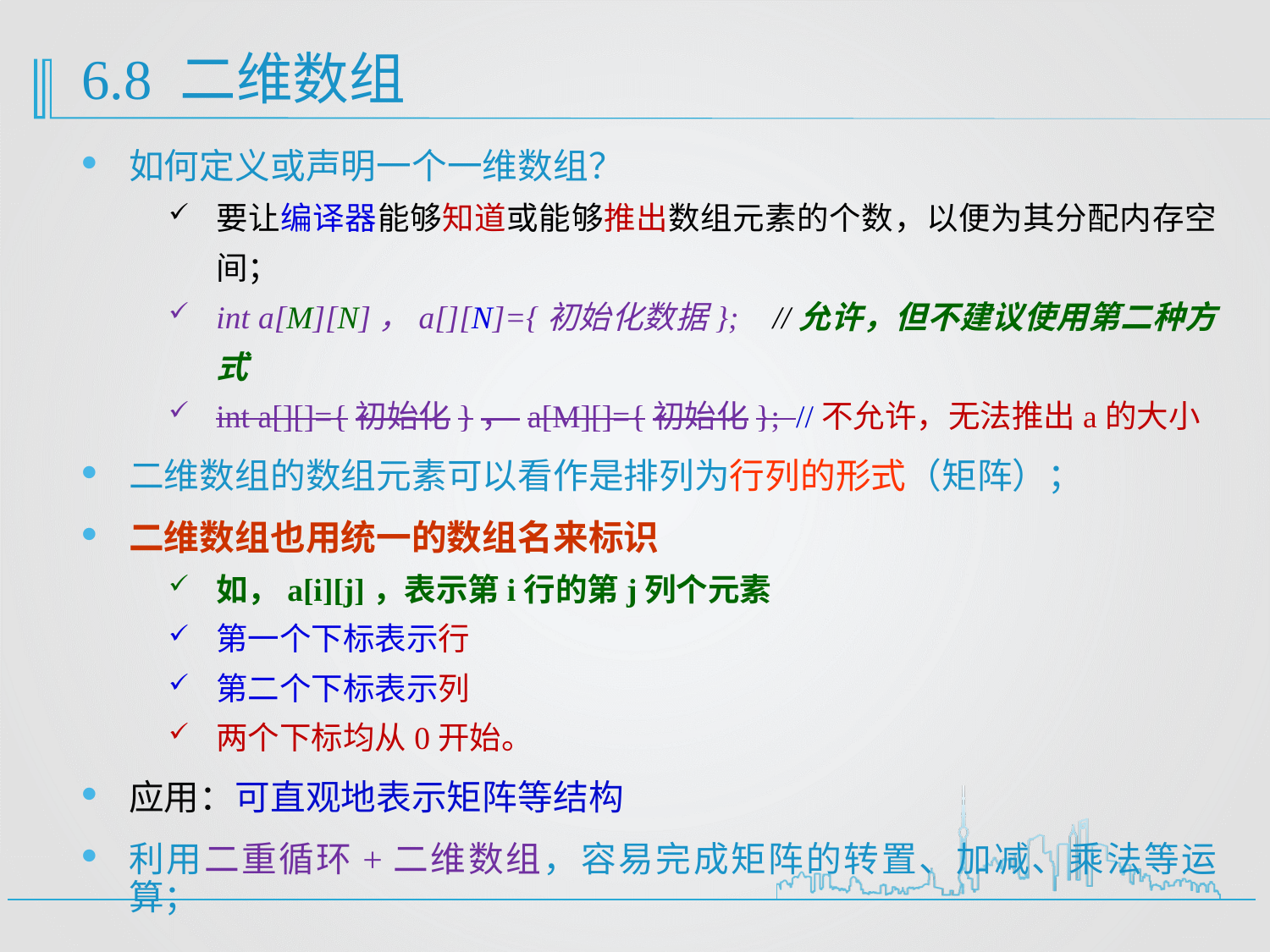

# 6.8 二维数组
如何定义或声明一个一维数组？
要让编译器能够知道或能够推出数组元素的个数，以便为其分配内存空间；
int a[M][N]，a[][N]={初始化数据};    //允许，但不建议使用第二种方式
int a[][]={初始化}， a[M][]={初始化};  //不允许，无法推出a的大小
二维数组的数组元素可以看作是排列为行列的形式（矩阵）；
二维数组也用统一的数组名来标识
如，a[i][j]，表示第i行的第j列个元素
第一个下标表示行
第二个下标表示列
两个下标均从0开始。
应用：可直观地表示矩阵等结构
利用二重循环+二维数组，容易完成矩阵的转置、加减、乘法等运算；